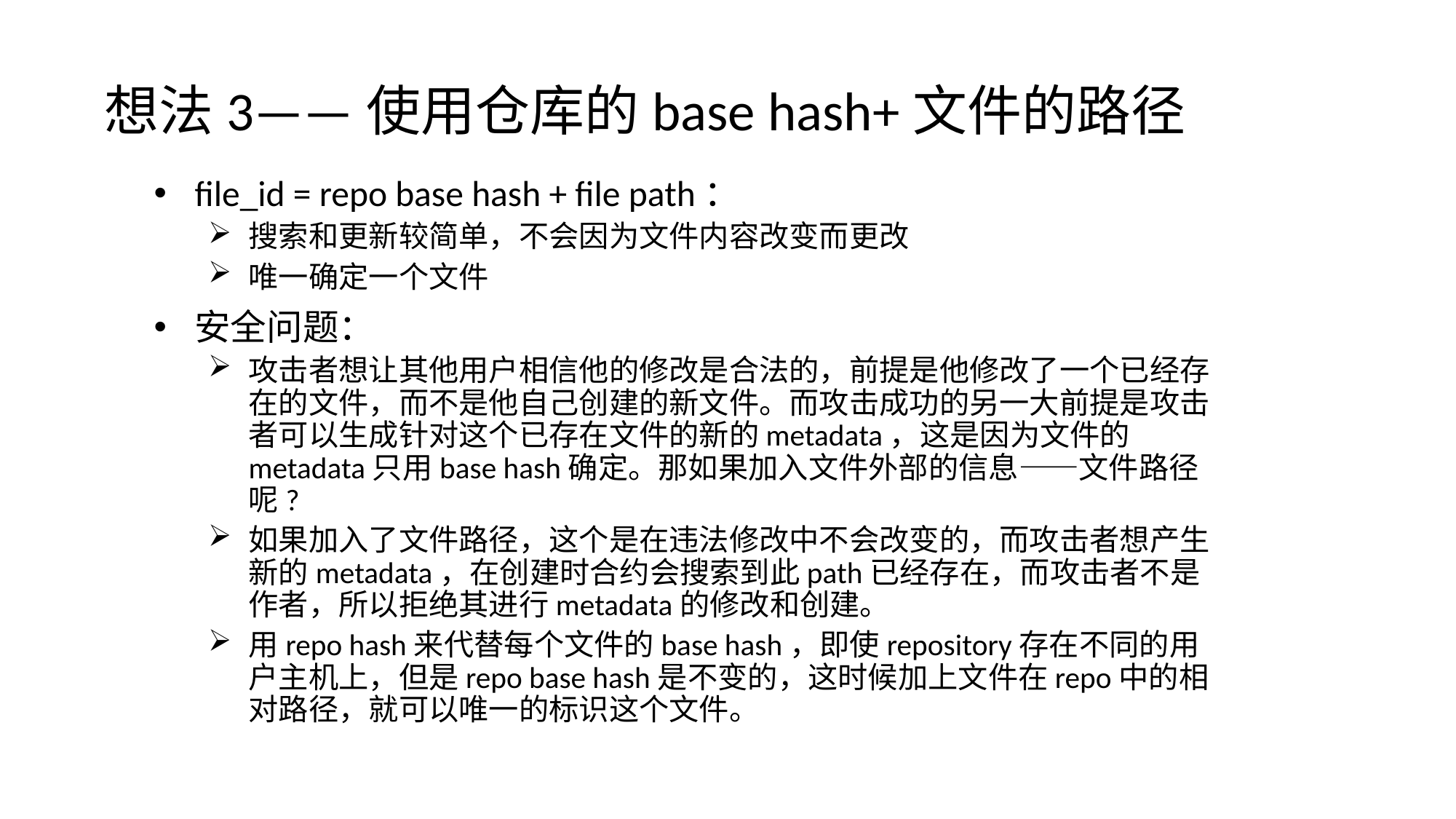

# 想法3——使用仓库的base hash+文件的路径
file_id = repo base hash + file path：
搜索和更新较简单，不会因为文件内容改变而更改
唯一确定一个文件
安全问题：
攻击者想让其他用户相信他的修改是合法的，前提是他修改了一个已经存在的文件，而不是他自己创建的新文件。而攻击成功的另一大前提是攻击者可以生成针对这个已存在文件的新的metadata，这是因为文件的metadata只用base hash确定。那如果加入文件外部的信息——文件路径呢?
如果加入了文件路径，这个是在违法修改中不会改变的，而攻击者想产生新的metadata，在创建时合约会搜索到此path已经存在，而攻击者不是作者，所以拒绝其进行metadata的修改和创建。
用repo hash来代替每个文件的base hash，即使repository存在不同的用户主机上，但是repo base hash是不变的，这时候加上文件在repo中的相对路径，就可以唯一的标识这个文件。